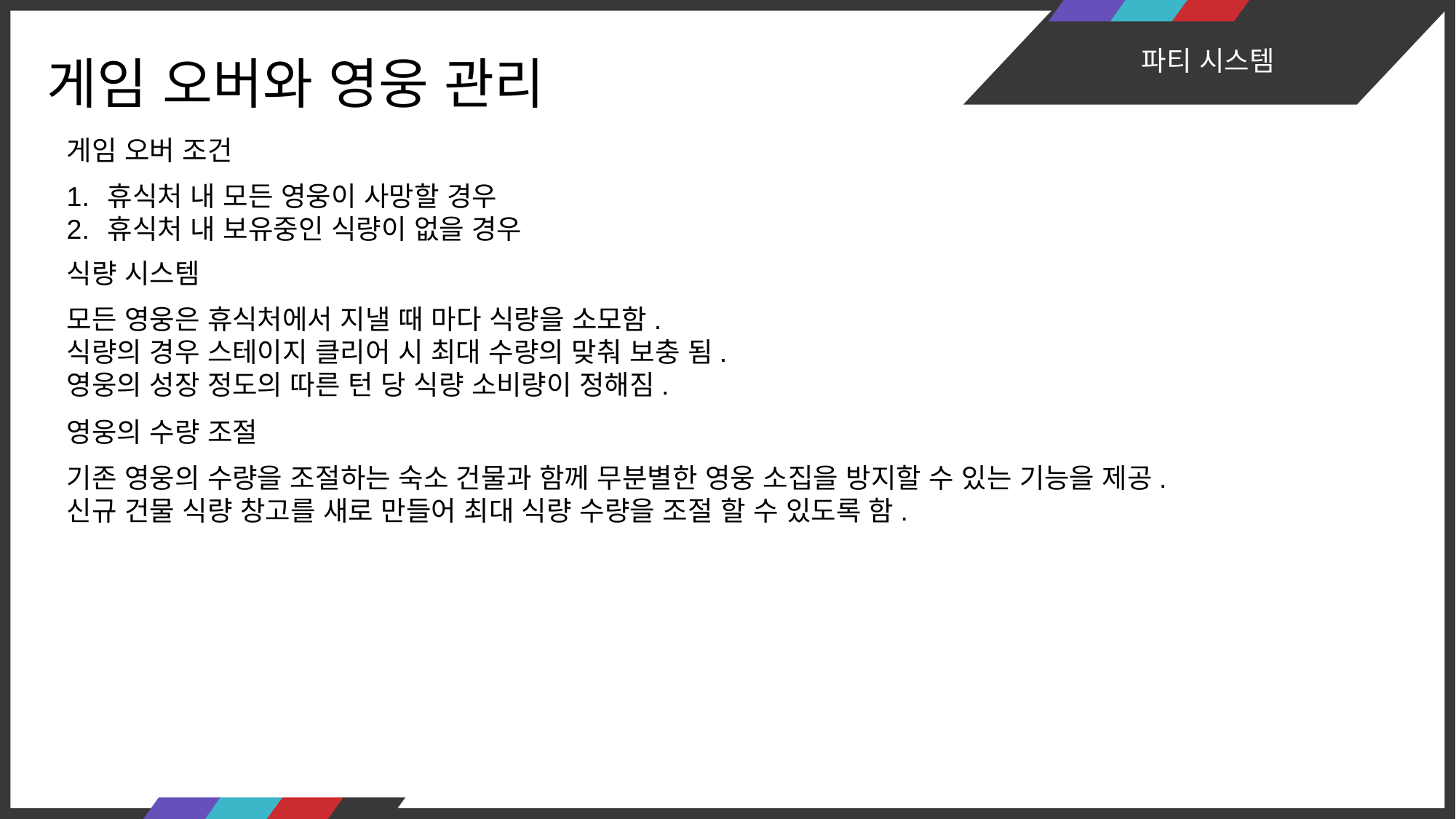

파티 시스템
게임 오버와 영웅 관리
게임 오버 조건
휴식처 내 모든 영웅이 사망할 경우
휴식처 내 보유중인 식량이 없을 경우
식량 시스템
모든 영웅은 휴식처에서 지낼 때 마다 식량을 소모함.
식량의 경우 스테이지 클리어 시 최대 수량의 맞춰 보충 됨.
영웅의 성장 정도의 따른 턴 당 식량 소비량이 정해짐.
영웅의 수량 조절
기존 영웅의 수량을 조절하는 숙소 건물과 함께 무분별한 영웅 소집을 방지할 수 있는 기능을 제공.
신규 건물 식량 창고를 새로 만들어 최대 식량 수량을 조절 할 수 있도록 함.